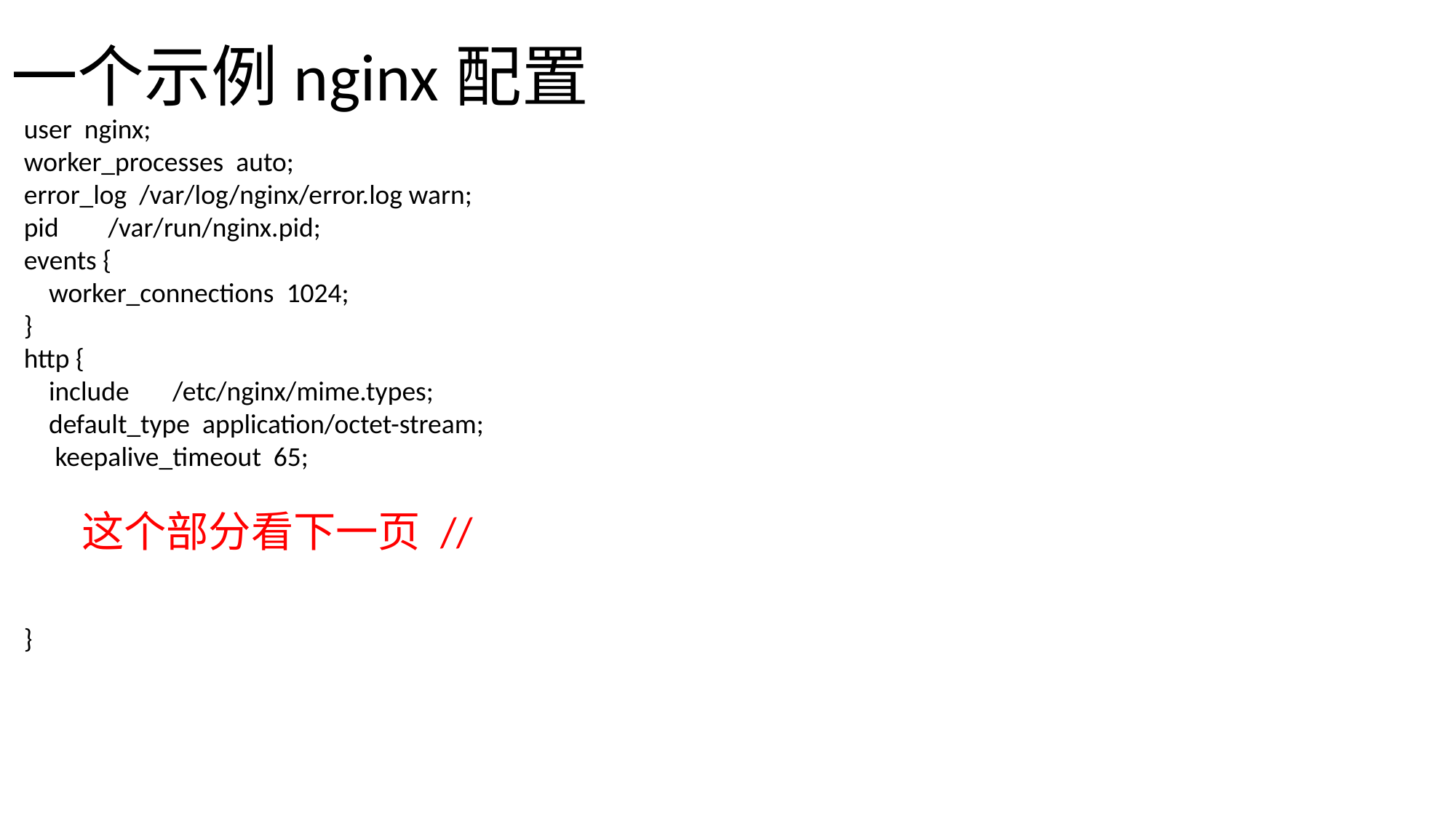

# 一个示例nginx配置
user  nginx;
worker_processes  auto;
error_log  /var/log/nginx/error.log warn;
pid        /var/run/nginx.pid;
events {
    worker_connections  1024;
}
http {
    include       /etc/nginx/mime.types;
    default_type  application/octet-stream;
     keepalive_timeout  65;

     这个部分看下一页 //

}